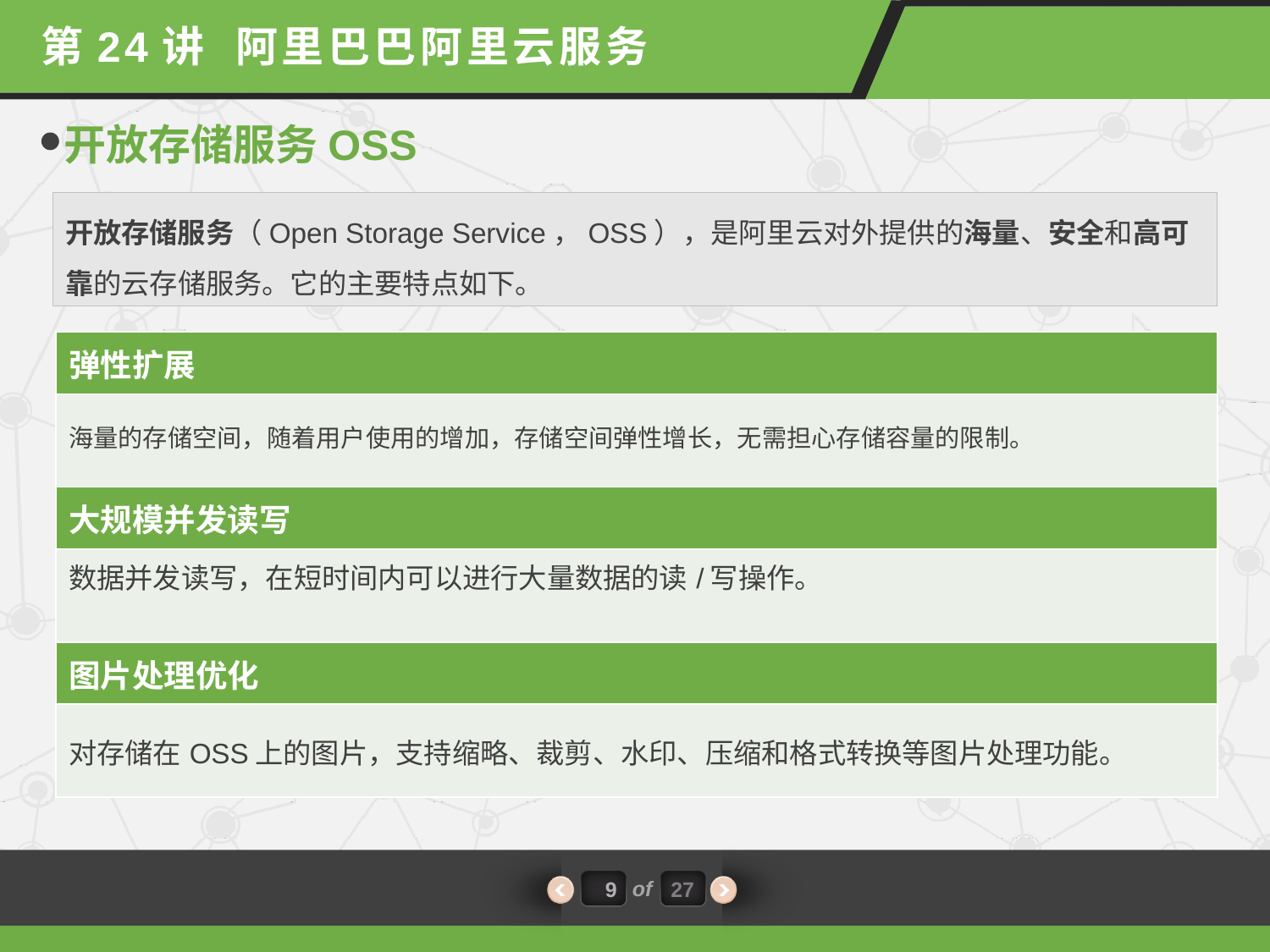

第24讲  阿里巴巴阿里云服务
开放存储服务OSS

开放存储服务（Open Storage Service，OSS），是阿里云对外提供的海量、安全和高可靠的云存储服务。它的主要特点如下。
| 弹性扩展 |
| --- |
| 海量的存储空间，随着用户使用的增加，存储空间弹性增长，无需担心存储容量的限制。 |
| 大规模并发读写 |
| 数据并发读写，在短时间内可以进行大量数据的读/写操作。 |
| 图片处理优化 |
| 对存储在OSS上的图片，支持缩略、裁剪、水印、压缩和格式转换等图片处理功能。 |
9